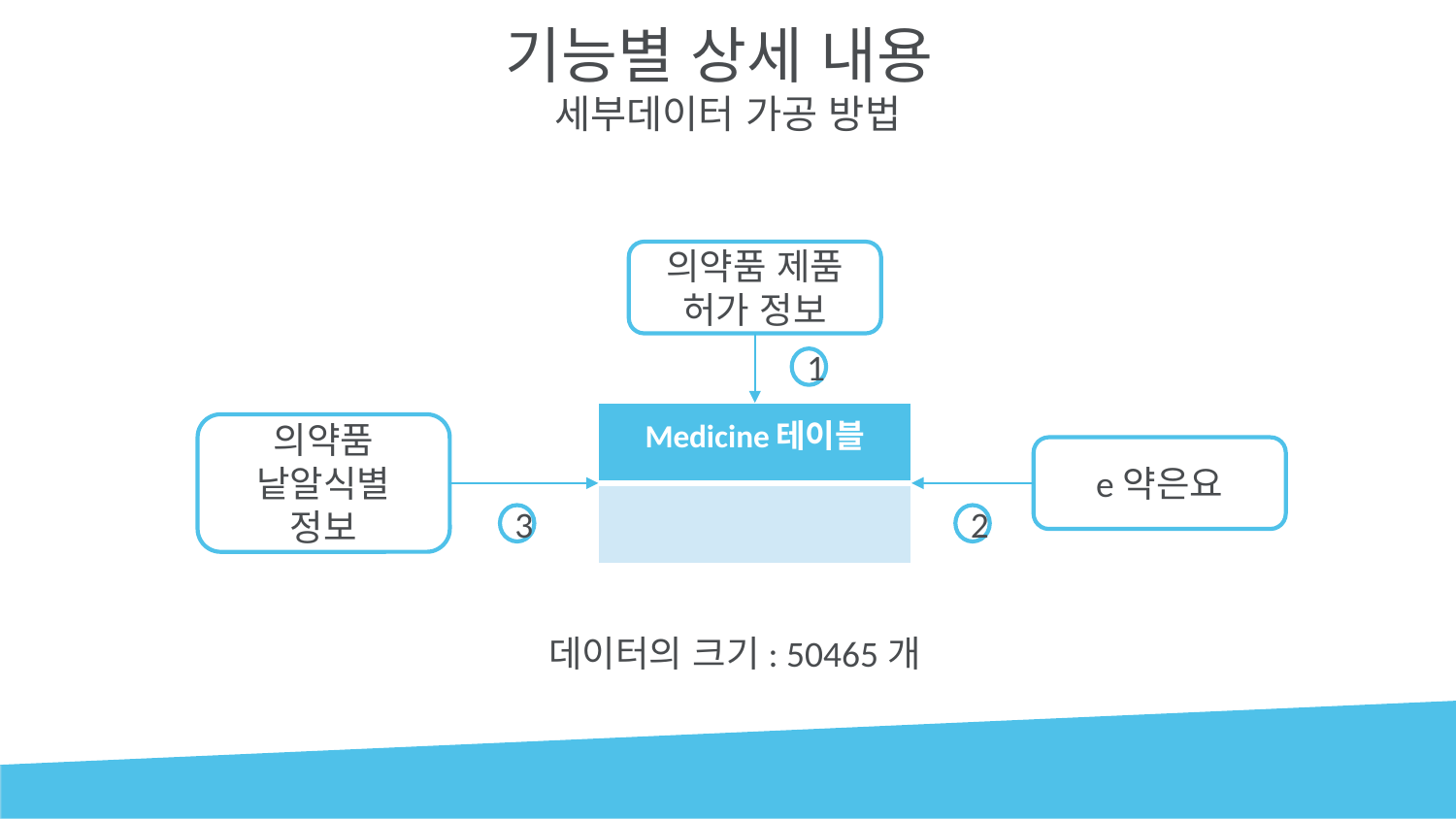

# 기능별 상세 내용 세부데이터 가공 방법

의약품 제품 허가 정보
1
| Medicine테이블 |
| --- |
|  |
의약품 낱알식별 정보
e약은요
3
2
데이터의 크기: 50465개